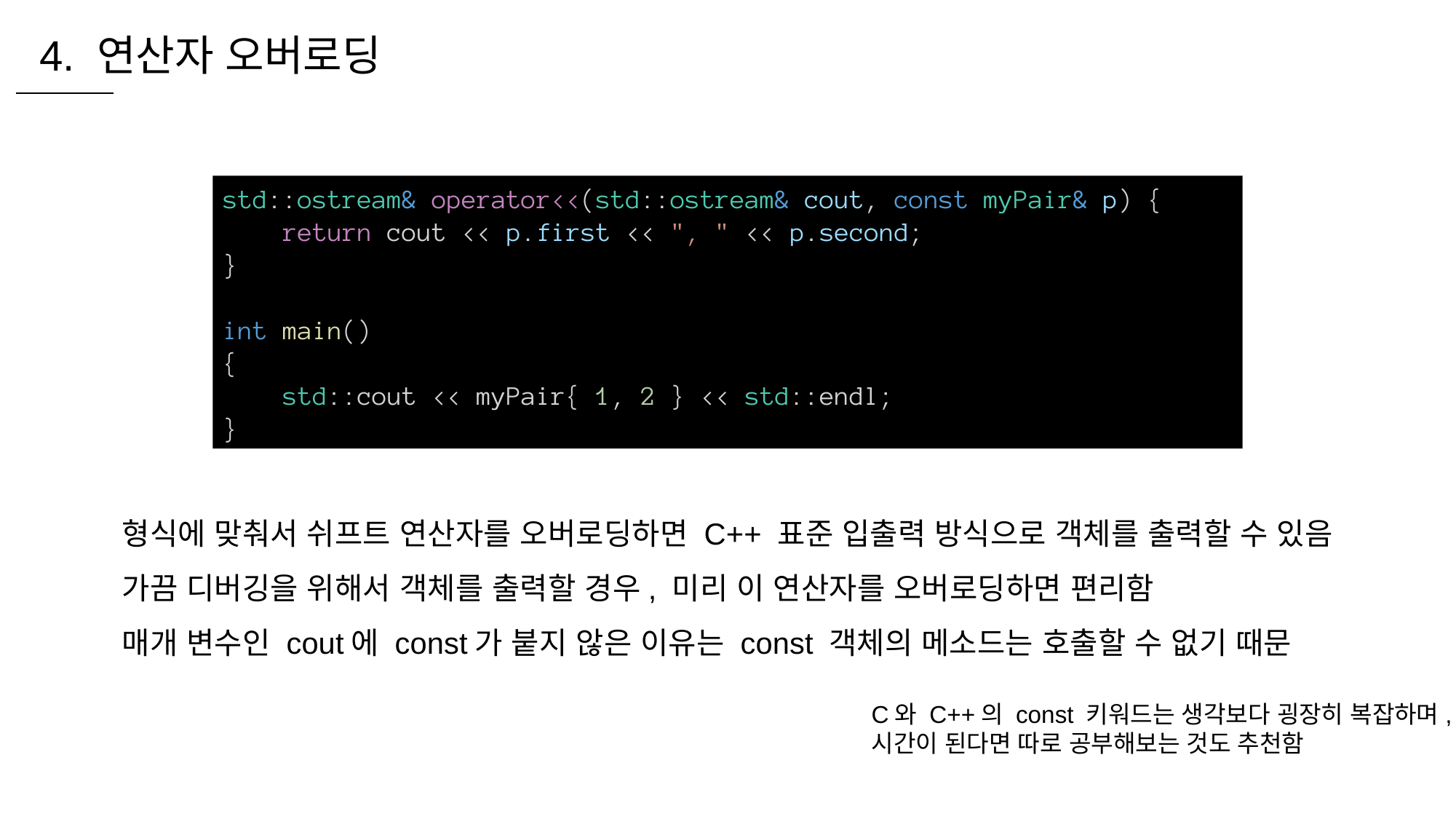

4. 연산자 오버로딩
std::ostream& operator<<(std::ostream& cout, const myPair& p) {
    return cout << p.first << ", " << p.second;
}
int main()
{
    std::cout << myPair{ 1, 2 } << std::endl;
}
형식에 맞춰서 쉬프트 연산자를 오버로딩하면 C++ 표준 입출력 방식으로 객체를 출력할 수 있음
가끔 디버깅을 위해서 객체를 출력할 경우, 미리 이 연산자를 오버로딩하면 편리함
매개 변수인 cout에 const가 붙지 않은 이유는 const 객체의 메소드는 호출할 수 없기 때문
C와 C++의 const 키워드는 생각보다 굉장히 복잡하며,
시간이 된다면 따로 공부해보는 것도 추천함